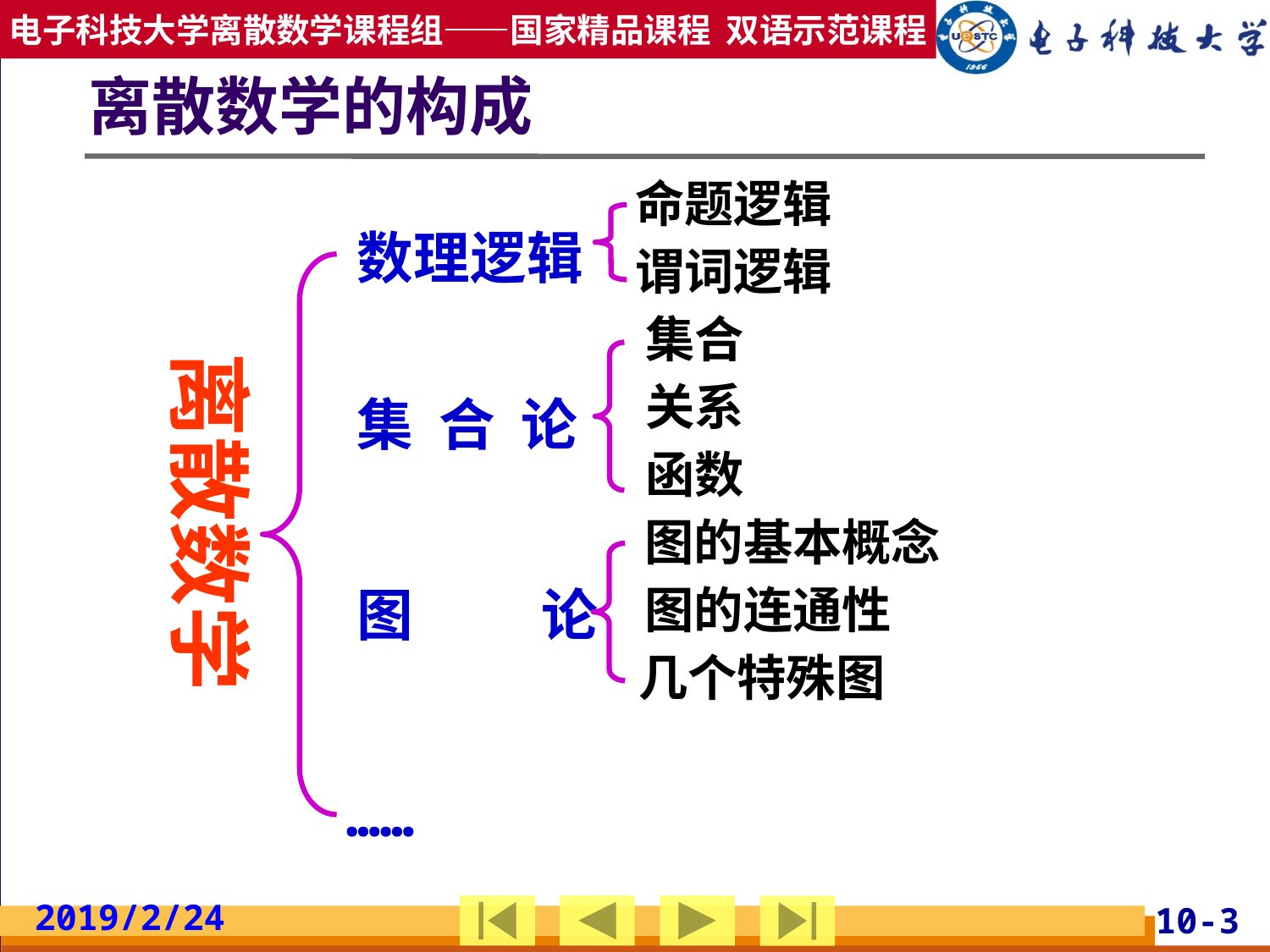

# 离散数学的构成
命题逻辑
数理逻辑

谓词逻辑

集合

离散数学
关系
集  合  论
函数
图的基本概念

图          论
图的连通性
几个特殊图
……
2019/2/24